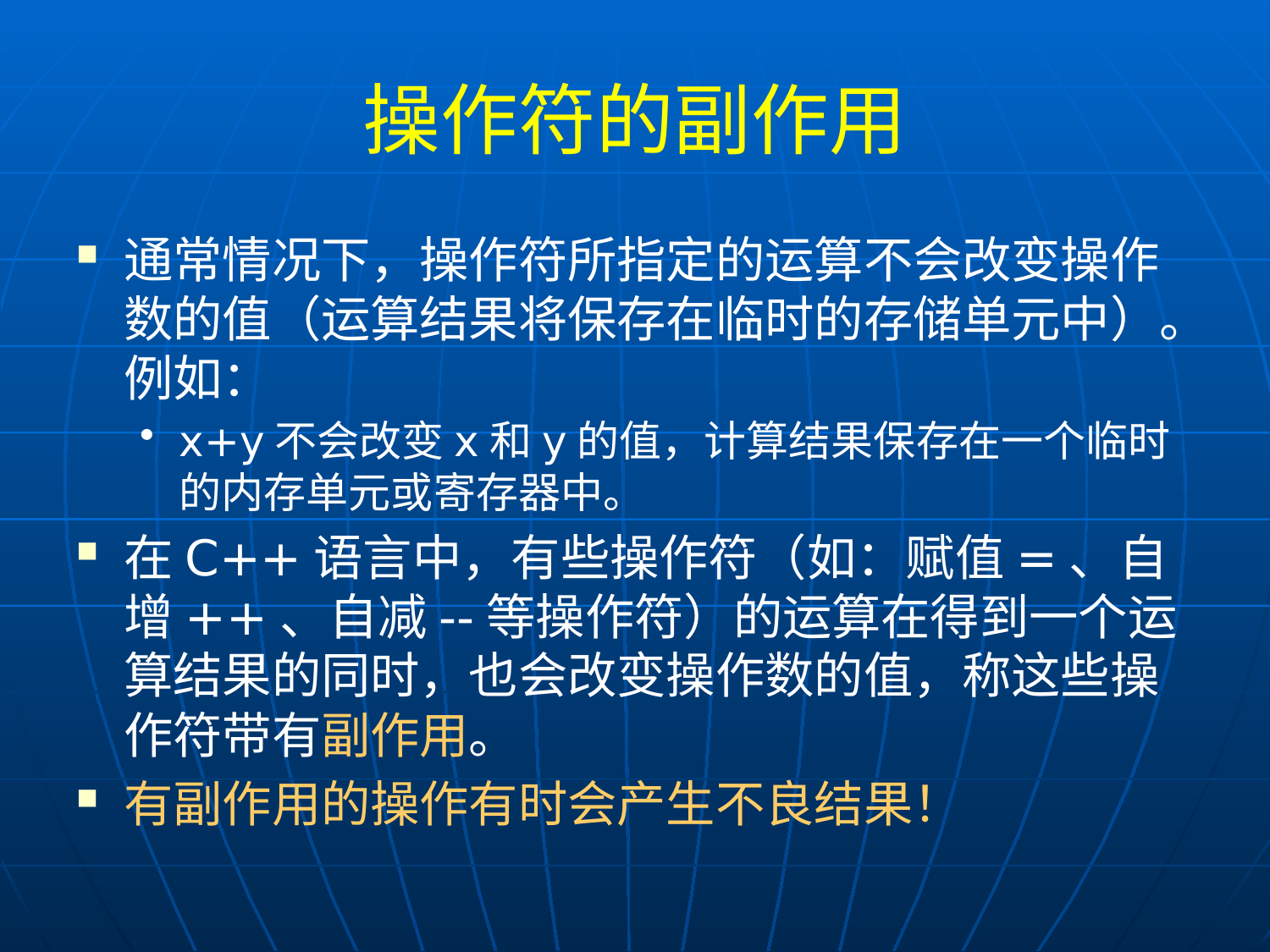

# 操作符的副作用
通常情况下，操作符所指定的运算不会改变操作数的值（运算结果将保存在临时的存储单元中）。例如：
x+y不会改变x和y的值，计算结果保存在一个临时的内存单元或寄存器中。
在C++语言中，有些操作符（如：赋值=、自增++、自减--等操作符）的运算在得到一个运算结果的同时，也会改变操作数的值，称这些操作符带有副作用。
有副作用的操作有时会产生不良结果！